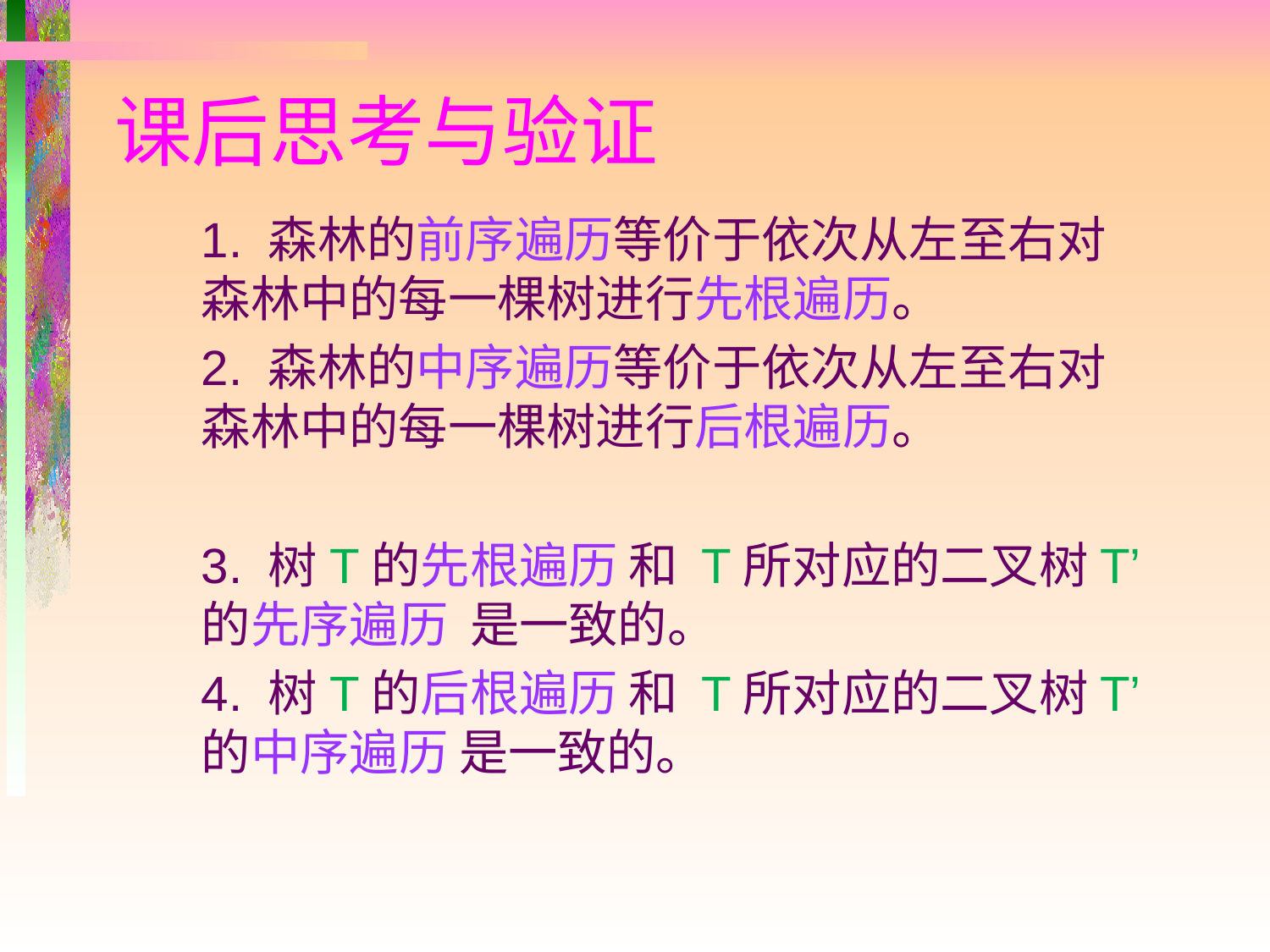

# 课后思考与验证
1. 森林的前序遍历等价于依次从左至右对森林中的每一棵树进行先根遍历。
2. 森林的中序遍历等价于依次从左至右对森林中的每一棵树进行后根遍历。

3. 树T的先根遍历 和 T所对应的二叉树T’ 的先序遍历  是一致的。
4. 树T的后根遍历 和 T所对应的二叉树T’ 的中序遍历 是一致的。